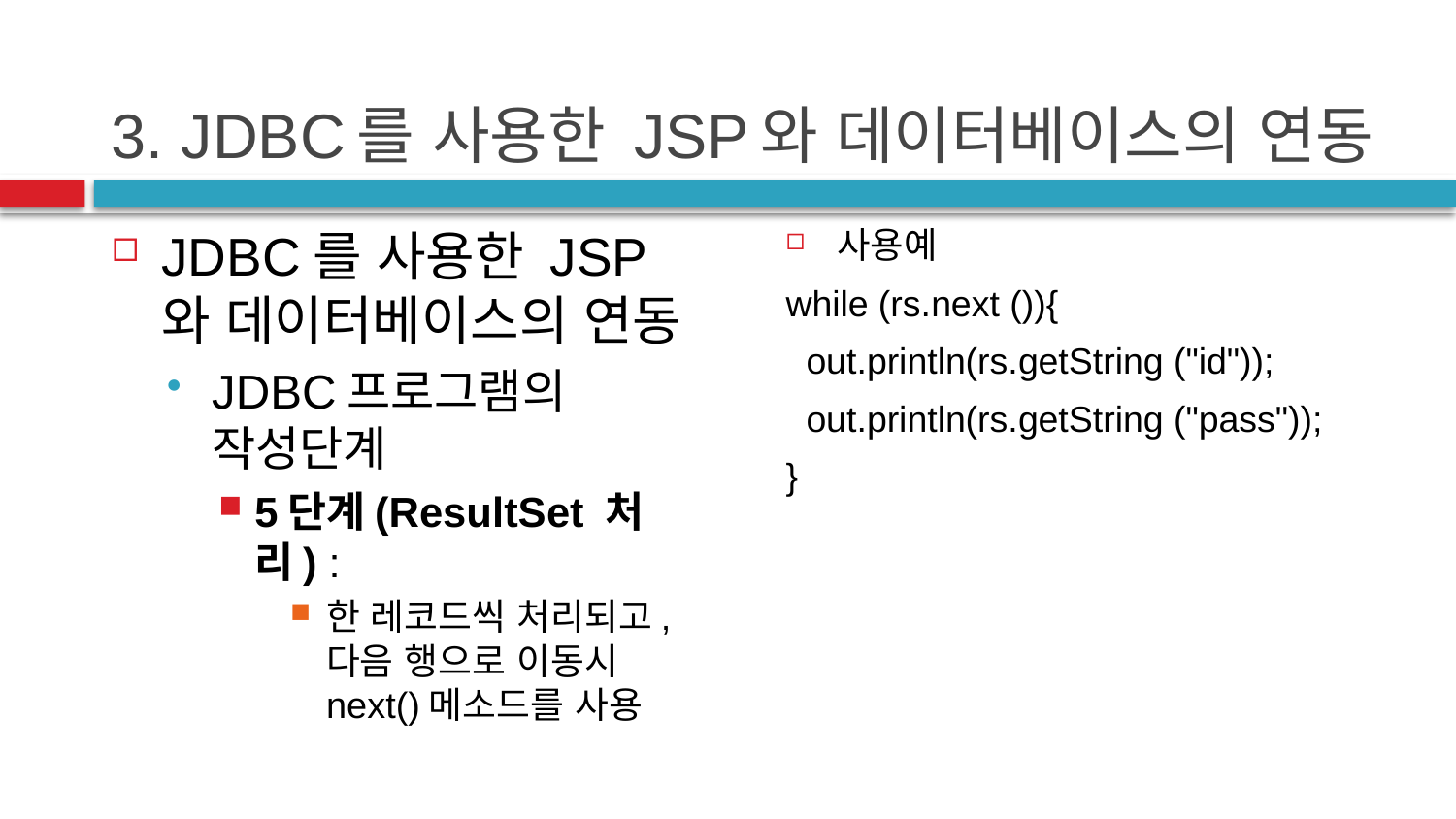

# 3. JDBC를 사용한 JSP와 데이터베이스의 연동
사용예
while (rs.next ()){
  out.println(rs.getString ("id"));
  out.println(rs.getString ("pass"));
}
JDBC를 사용한 JSP와 데이터베이스의 연동
JDBC프로그램의 작성단계
5단계(ResultSet 처리) :
한 레코드씩 처리되고, 다음 행으로 이동시 next()메소드를 사용